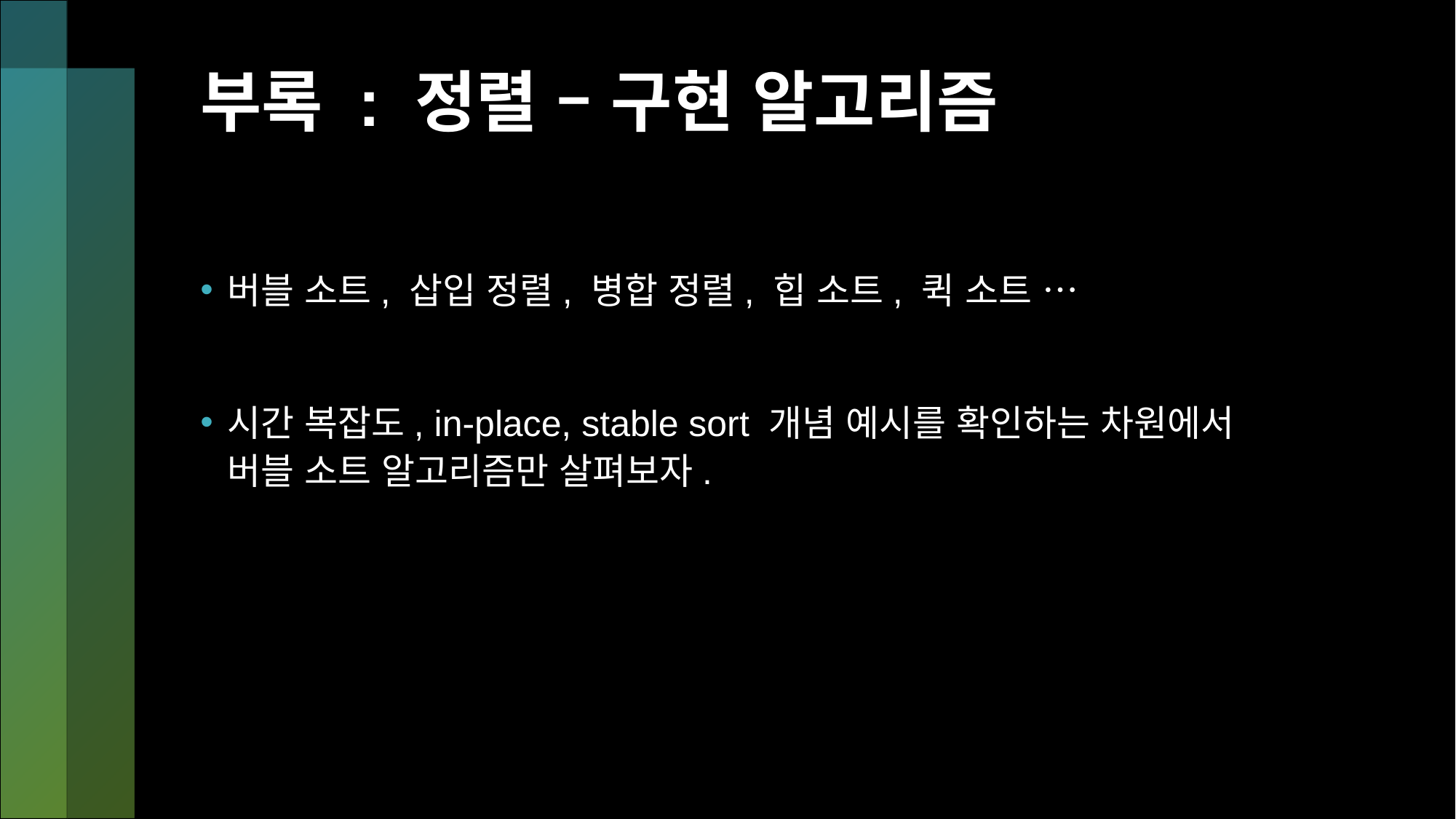

# 부록 : 정렬 – 구현 알고리즘
버블 소트, 삽입 정렬, 병합 정렬, 힙 소트, 퀵 소트 …

시간 복잡도, in-place, stable sort 개념 예시를 확인하는 차원에서
버블 소트 알고리즘만 살펴보자.